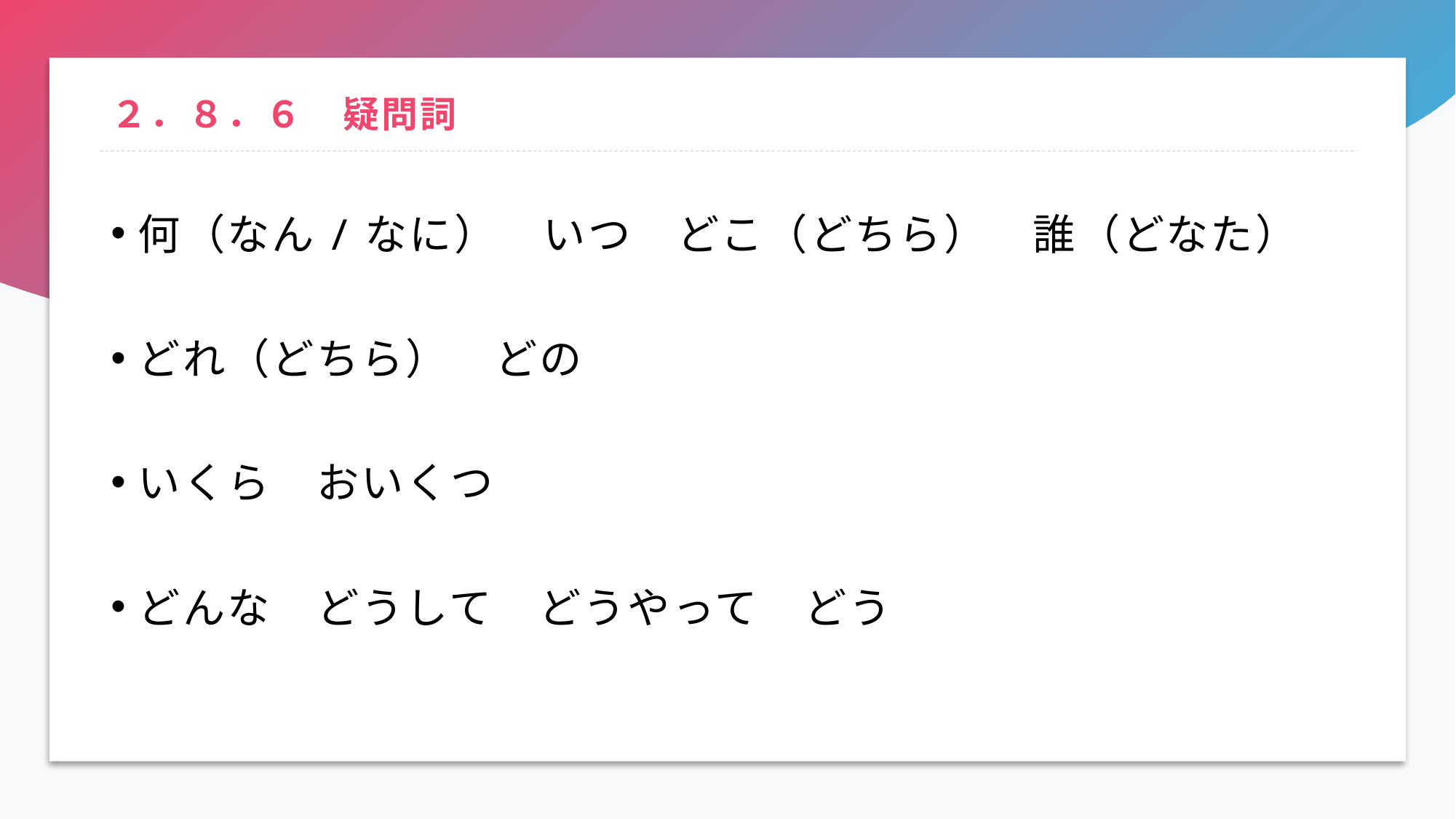

# ２．８．６　疑問詞
何（なん/なに）　いつ　どこ（どちら）　誰（どなた）
どれ（どちら）　どの
いくら　おいくつ
どんな　どうして　どうやって　どう